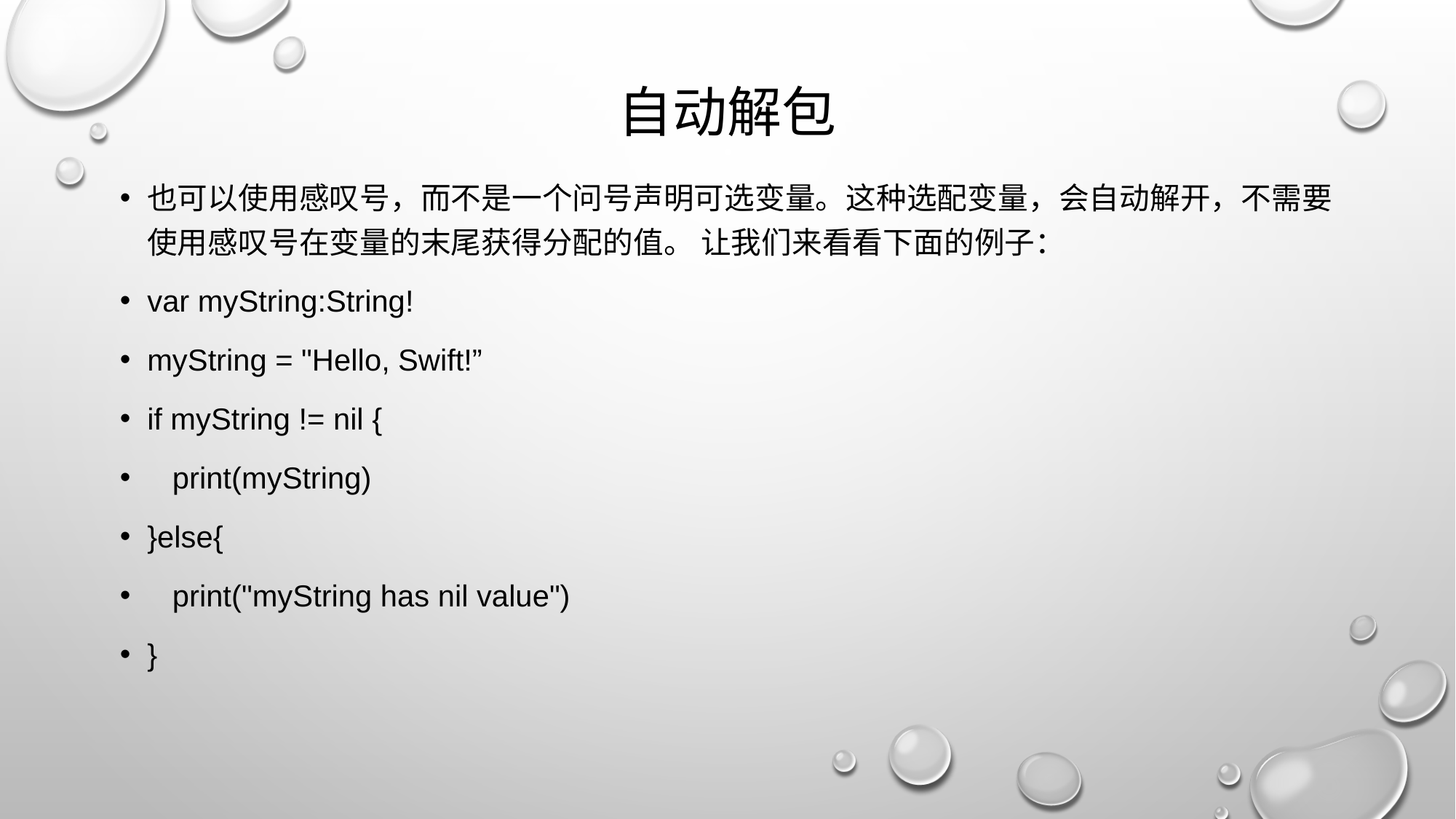

# 自动解包
也可以使用感叹号，而不是一个问号声明可选变量。这种选配变量，会自动解开，不需要使用感叹号在变量的末尾获得分配的值。 让我们来看看下面的例子：
var myString:String!
myString = "Hello, Swift!”
if myString != nil {
   print(myString)
}else{
   print("myString has nil value")
}